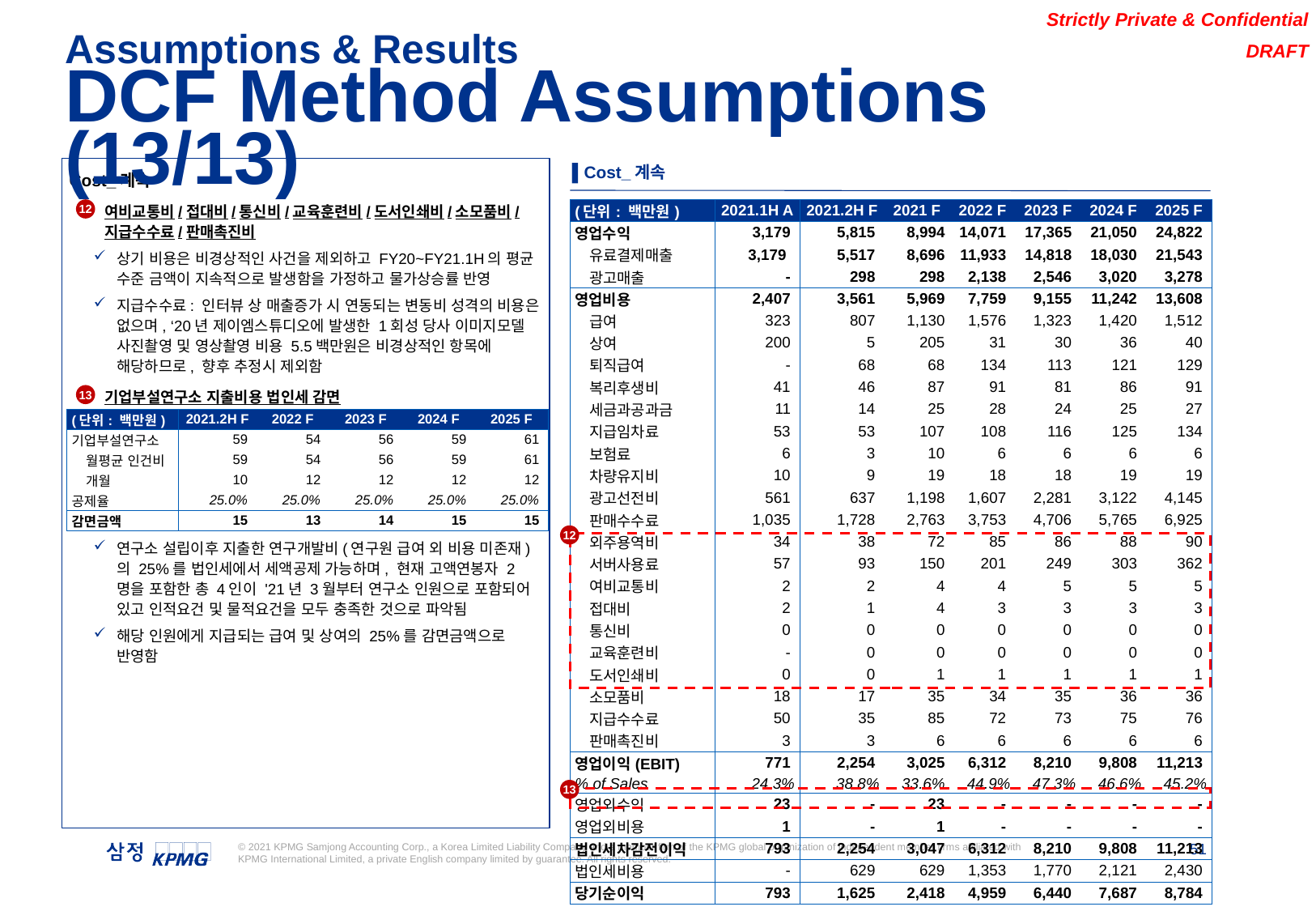

Assumptions & Results
DCF Method Assumptions (13/13)
▌Cost_계속

Cost_계속
여비교통비/접대비/통신비/교육훈련비/도서인쇄비/소모품비/지급수수료/판매촉진비
상기 비용은 비경상적인 사건을 제외하고 FY20~FY21.1H의 평균 수준 금액이 지속적으로 발생함을 가정하고 물가상승률 반영
지급수수료: 인터뷰 상 매출증가 시 연동되는 변동비 성격의 비용은 없으며, ‘20년 제이엠스튜디오에 발생한 1회성 당사 이미지모델 사진촬영 및 영상촬영 비용 5.5백만원은 비경상적인 항목에 해당하므로, 향후 추정시 제외함
기업부설연구소 지출비용 법인세 감면

연구소 설립이후 지출한 연구개발비(연구원 급여 외 비용 미존재)의 25%를 법인세에서 세액공제 가능하며, 현재 고액연봉자 2명을 포함한 총 4인이 '21년 3월부터 연구소 인원으로 포함되어 있고 인적요건 및 물적요건을 모두 충족한 것으로 파악됨
해당 인원에게 지급되는 급여 및 상여의 25%를 감면금액으로 반영함

12
| (단위: 백만원) | 2021.1H A | 2021.2H F | 2021 F | 2022 F | 2023 F | 2024 F | 2025 F |
| --- | --- | --- | --- | --- | --- | --- | --- |
| 영업수익 | 3,179 | 5,815 | 8,994 | 14,071 | 17,365 | 21,050 | 24,822 |
| 유료결제매출 | 3,179 | 5,517 | 8,696 | 11,933 | 14,818 | 18,030 | 21,543 |
| 광고매출 | - | 298 | 298 | 2,138 | 2,546 | 3,020 | 3,278 |
| 영업비용 | 2,407 | 3,561 | 5,969 | 7,759 | 9,155 | 11,242 | 13,608 |
| 급여 | 323 | 807 | 1,130 | 1,576 | 1,323 | 1,420 | 1,512 |
| 상여 | 200 | 5 | 205 | 31 | 30 | 36 | 40 |
| 퇴직급여 | - | 68 | 68 | 134 | 113 | 121 | 129 |
| 복리후생비 | 41 | 46 | 87 | 91 | 81 | 86 | 91 |
| 세금과공과금 | 11 | 14 | 25 | 28 | 24 | 25 | 27 |
| 지급임차료 | 53 | 53 | 107 | 108 | 116 | 125 | 134 |
| 보험료 | 6 | 3 | 10 | 6 | 6 | 6 | 6 |
| 차량유지비 | 10 | 9 | 19 | 18 | 18 | 19 | 19 |
| 광고선전비 | 561 | 637 | 1,198 | 1,607 | 2,281 | 3,122 | 4,145 |
| 판매수수료 | 1,035 | 1,728 | 2,763 | 3,753 | 4,706 | 5,765 | 6,925 |
| 외주용역비 | 34 | 38 | 72 | 85 | 86 | 88 | 90 |
| 서버사용료 | 57 | 93 | 150 | 201 | 249 | 303 | 362 |
| 여비교통비 | 2 | 2 | 4 | 4 | 5 | 5 | 5 |
| 접대비 | 2 | 1 | 4 | 3 | 3 | 3 | 3 |
| 통신비 | 0 | 0 | 0 | 0 | 0 | 0 | 0 |
| 교육훈련비 | - | 0 | 0 | 0 | 0 | 0 | 0 |
| 도서인쇄비 | 0 | 0 | 1 | 1 | 1 | 1 | 1 |
| 소모품비 | 18 | 17 | 35 | 34 | 35 | 36 | 36 |
| 지급수수료 | 50 | 35 | 85 | 72 | 73 | 75 | 76 |
| 판매촉진비 | 3 | 3 | 6 | 6 | 6 | 6 | 6 |
| 영업이익(EBIT) | 771 | 2,254 | 3,025 | 6,312 | 8,210 | 9,808 | 11,213 |
| % of Sales | 24.3% | 38.8% | 33.6% | 44.9% | 47.3% | 46.6% | 45.2% |
| 영업외수익 | 23 | - | 23 | - | - | - | - |
| 영업외비용 | 1 | - | 1 | - | - | - | - |
| 법인세차감전이익 | 793 | 2,254 | 3,047 | 6,312 | 8,210 | 9,808 | 11,213 |
| 법인세비용 | - | 629 | 629 | 1,353 | 1,770 | 2,121 | 2,430 |
| 당기순이익 | 793 | 1,625 | 2,418 | 4,959 | 6,440 | 7,687 | 8,784 |
13
| (단위: 백만원) | 2021.2H F | 2022 F | 2023 F | 2024 F | 2025 F |
| --- | --- | --- | --- | --- | --- |
| 기업부설연구소 | 59 | 54 | 56 | 59 | 61 |
| 월평균 인건비 | 59 | 54 | 56 | 59 | 61 |
| 개월 | 10 | 12 | 12 | 12 | 12 |
| 공제율 | 25.0% | 25.0% | 25.0% | 25.0% | 25.0% |
| 감면금액 | 15 | 13 | 14 | 15 | 15 |
12

13